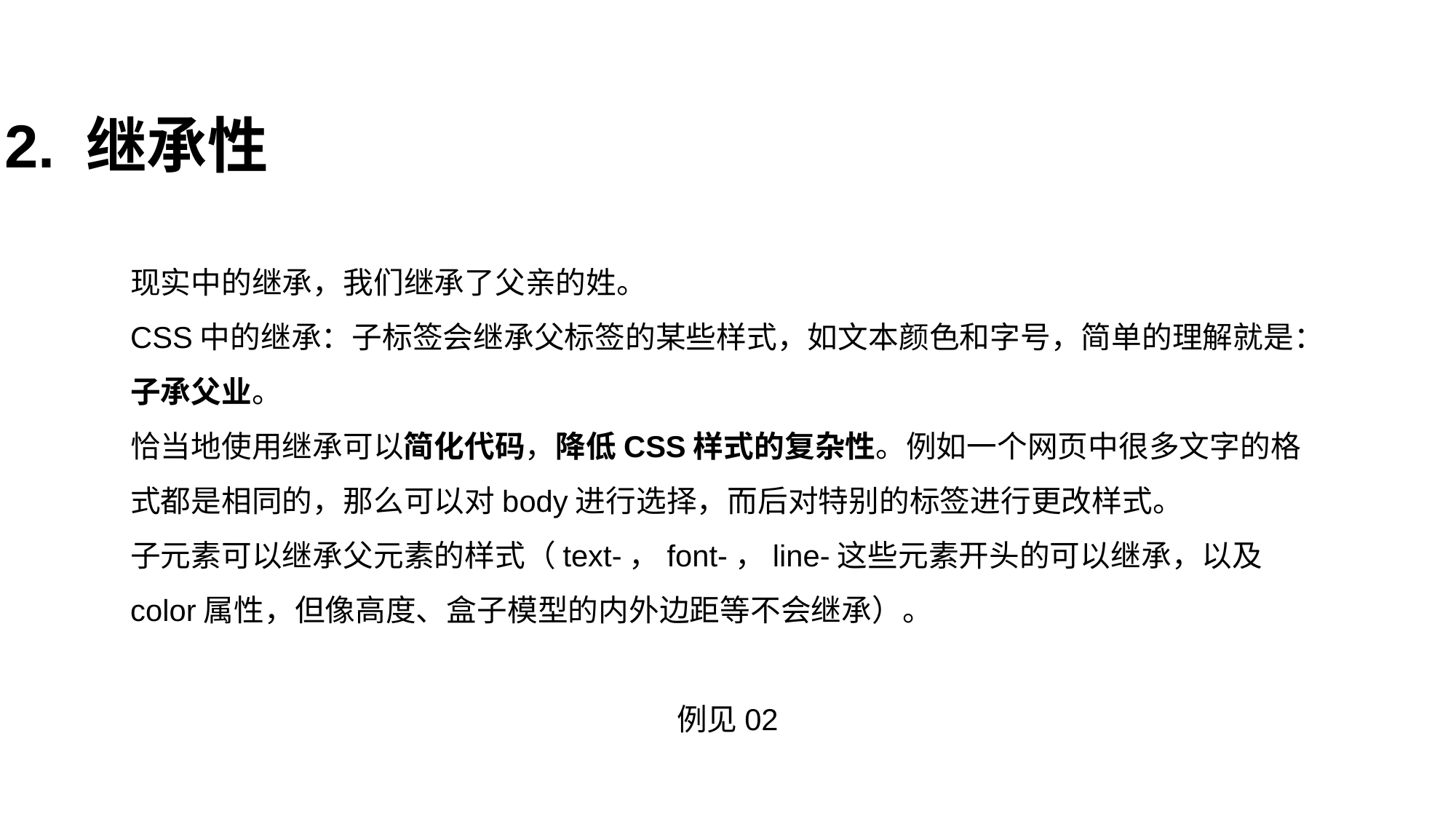

2. 继承性
现实中的继承，我们继承了父亲的姓。
CSS中的继承：子标签会继承父标签的某些样式，如文本颜色和字号，简单的理解就是：子承父业。
恰当地使用继承可以简化代码，降低CSS样式的复杂性。例如一个网页中很多文字的格式都是相同的，那么可以对body进行选择，而后对特别的标签进行更改样式。
子元素可以继承父元素的样式（text-，font-，line-这些元素开头的可以继承，以及color属性，但像高度、盒子模型的内外边距等不会继承）。

例见02